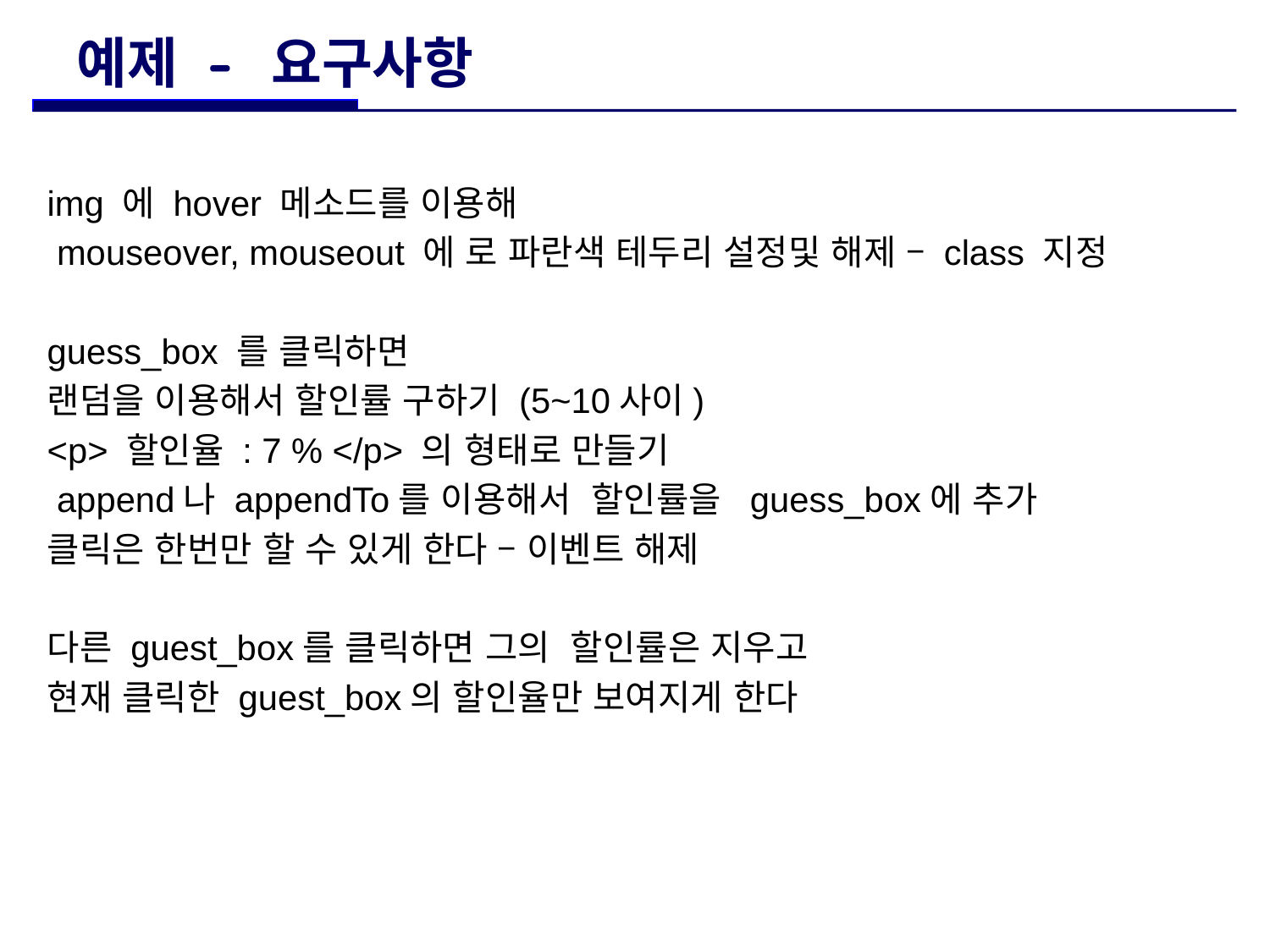

# 예제 - 요구사항
img 에 hover 메소드를 이용해
 mouseover, mouseout 에 로 파란색 테두리 설정및 해제 – class 지정

guess_box 를 클릭하면
랜덤을 이용해서 할인률 구하기 (5~10사이)
<p> 할인율 : 7 % </p> 의 형태로 만들기
 append나 appendTo를 이용해서  할인률을  guess_box에 추가
클릭은 한번만 할 수 있게 한다 – 이벤트 해제

다른 guest_box를 클릭하면 그의  할인률은 지우고
현재 클릭한 guest_box의 할인율만 보여지게 한다